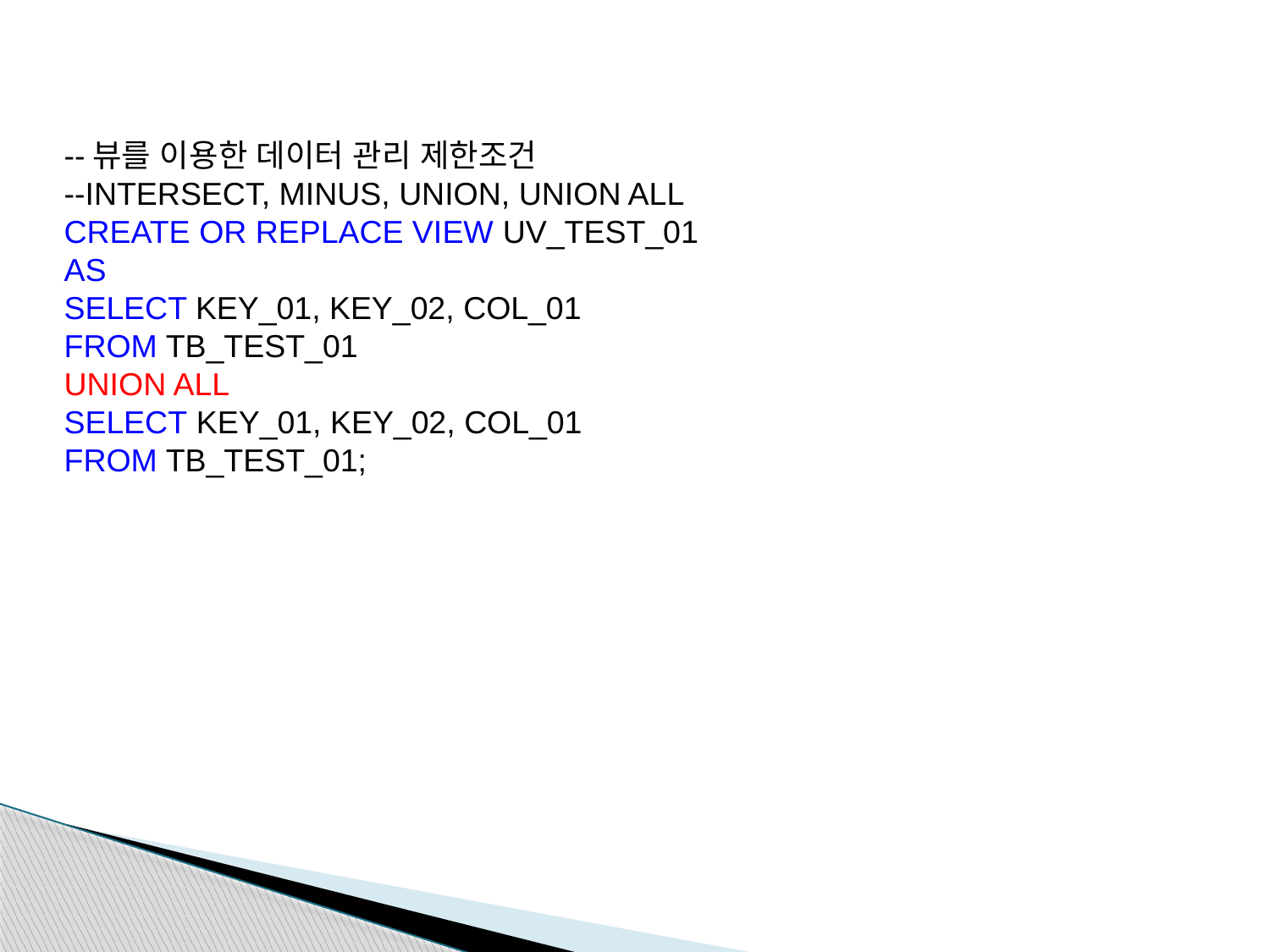

--뷰를 이용한 데이터 관리 제한조건
--INTERSECT, MINUS, UNION, UNION ALL
CREATE OR REPLACE VIEW UV_TEST_01
AS
SELECT KEY_01, KEY_02, COL_01
FROM TB_TEST_01
UNION ALL
SELECT KEY_01, KEY_02, COL_01
FROM TB_TEST_01;